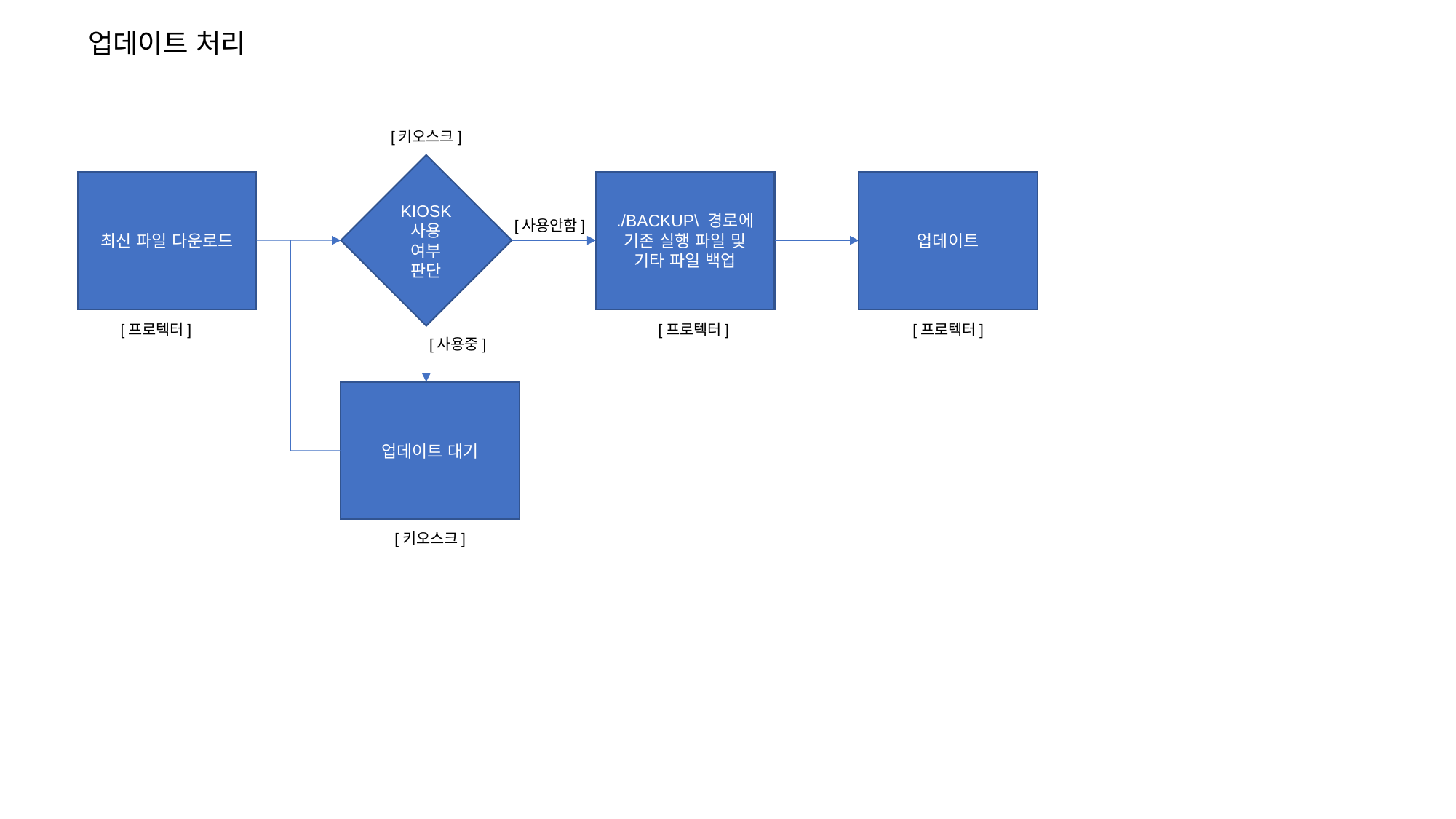

업데이트 처리
[키오스크]
KIOSK 사용 여부 판단
최신 파일 다운로드
./BACKUP\ 경로에 기존 실행 파일 및 기타 파일 백업
업데이트
[사용안함]
[프로텍터]
[프로텍터]
[프로텍터]
[사용중]
업데이트 대기
[키오스크]